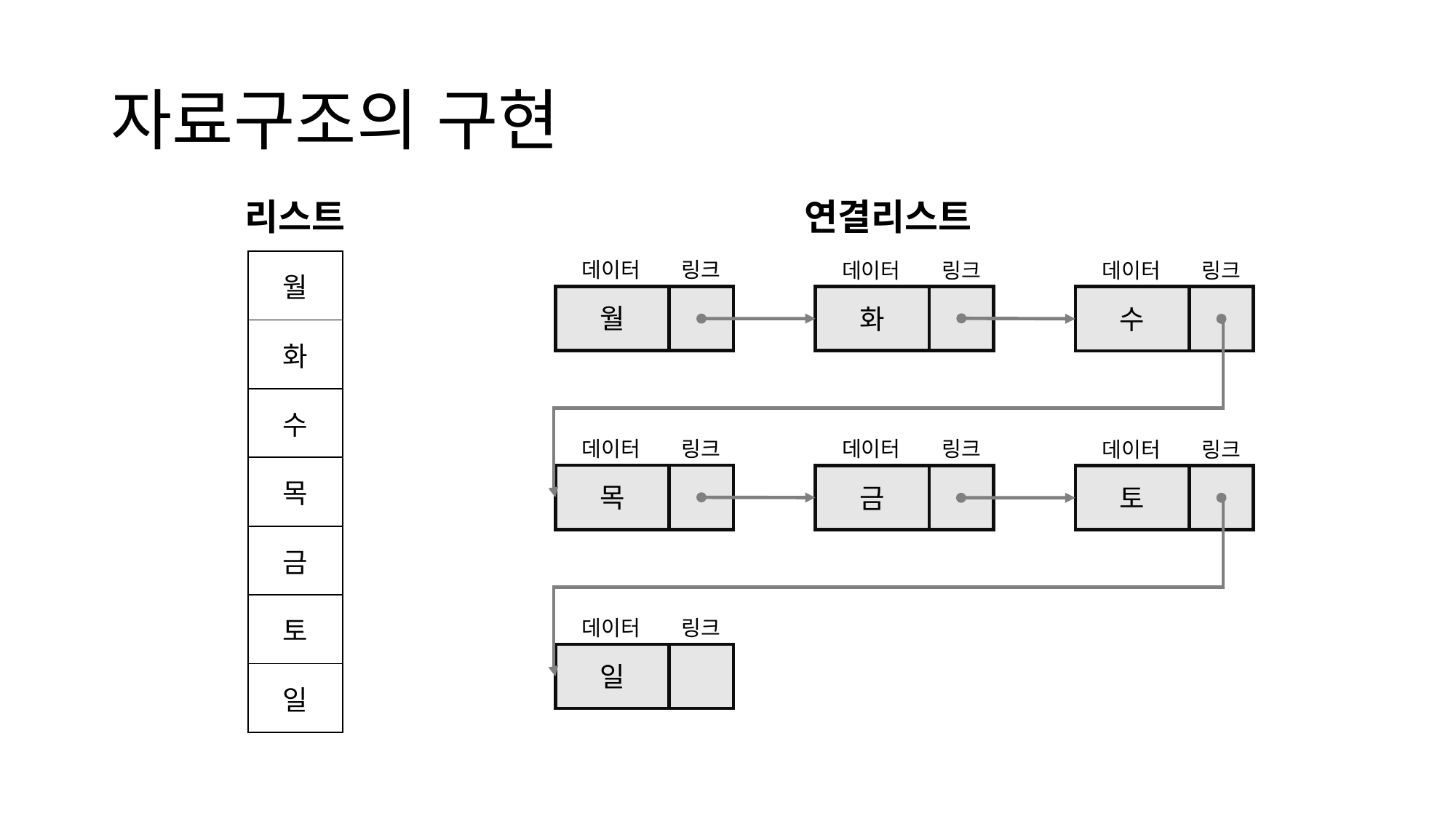

# 자료구조의 구현
리스트
연결리스트
| 월 |
| --- |
| 화 |
| 수 |
| 목 |
| 금 |
| 토 |
| 일 |
데이터
링크

월
데이터
링크

화
데이터
링크

수
데이터
링크

목
데이터
링크

금
데이터
링크

토
데이터
링크

일